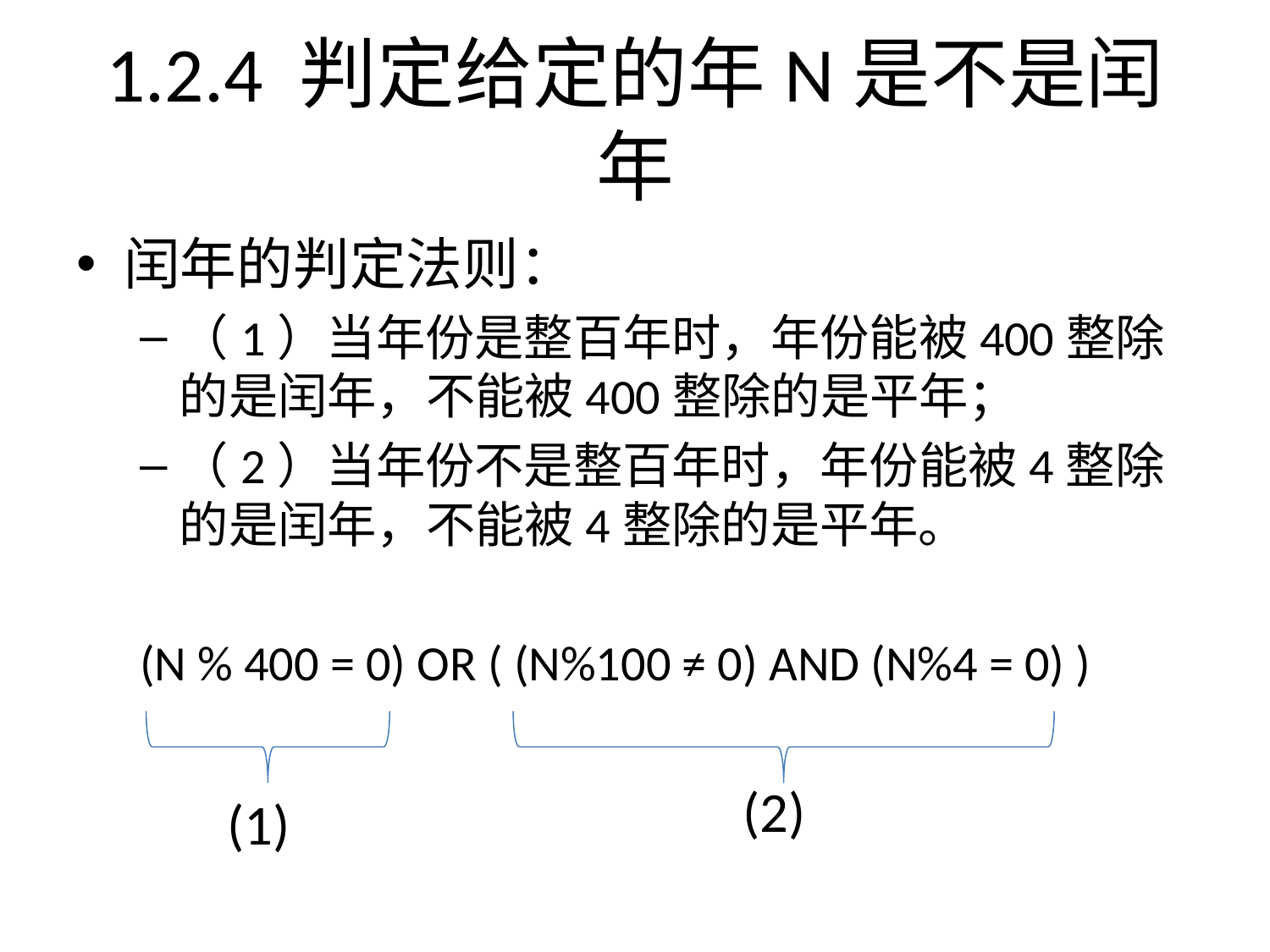

# 1.2.4 判定给定的年N是不是闰年
闰年的判定法则：
（1）当年份是整百年时，年份能被400整除的是闰年，不能被400整除的是平年；
（2）当年份不是整百年时，年份能被4整除的是闰年，不能被4整除的是平年。

(N % 400 = 0) OR ( (N%100 ≠ 0) AND (N%4 = 0) )

(2)
(1)